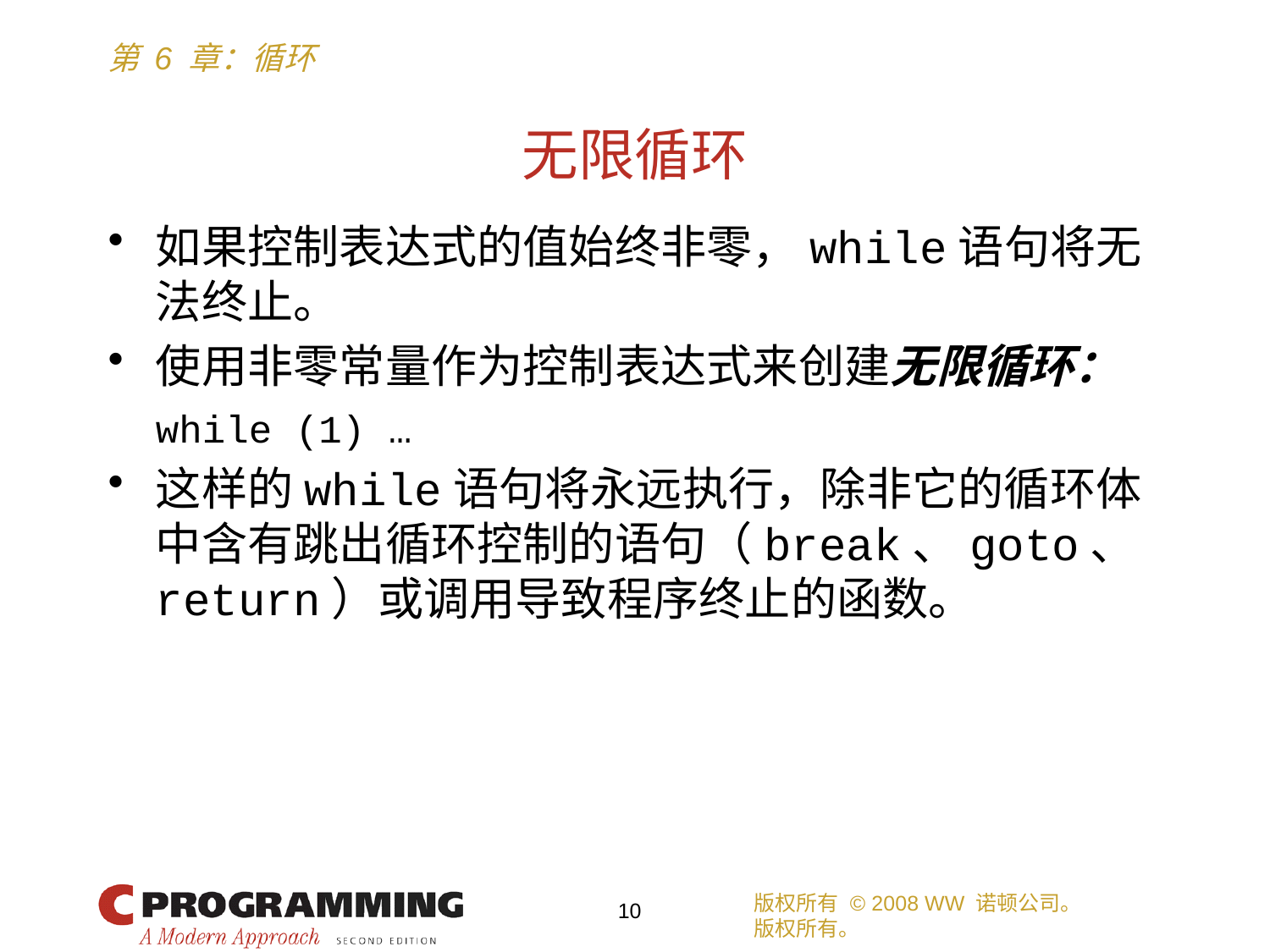

# 无限循环
如果控制表达式的值始终非零，while语句将无法终止。
使用非零常量作为控制表达式来创建无限循环：
	while (1) …
这样的while语句将永远执行，除非它的循环体中含有跳出循环控制的语句（break、goto、 return）或调用导致程序终止的函数。

版权所有 © 2008 WW 诺顿公司。
版权所有。
10